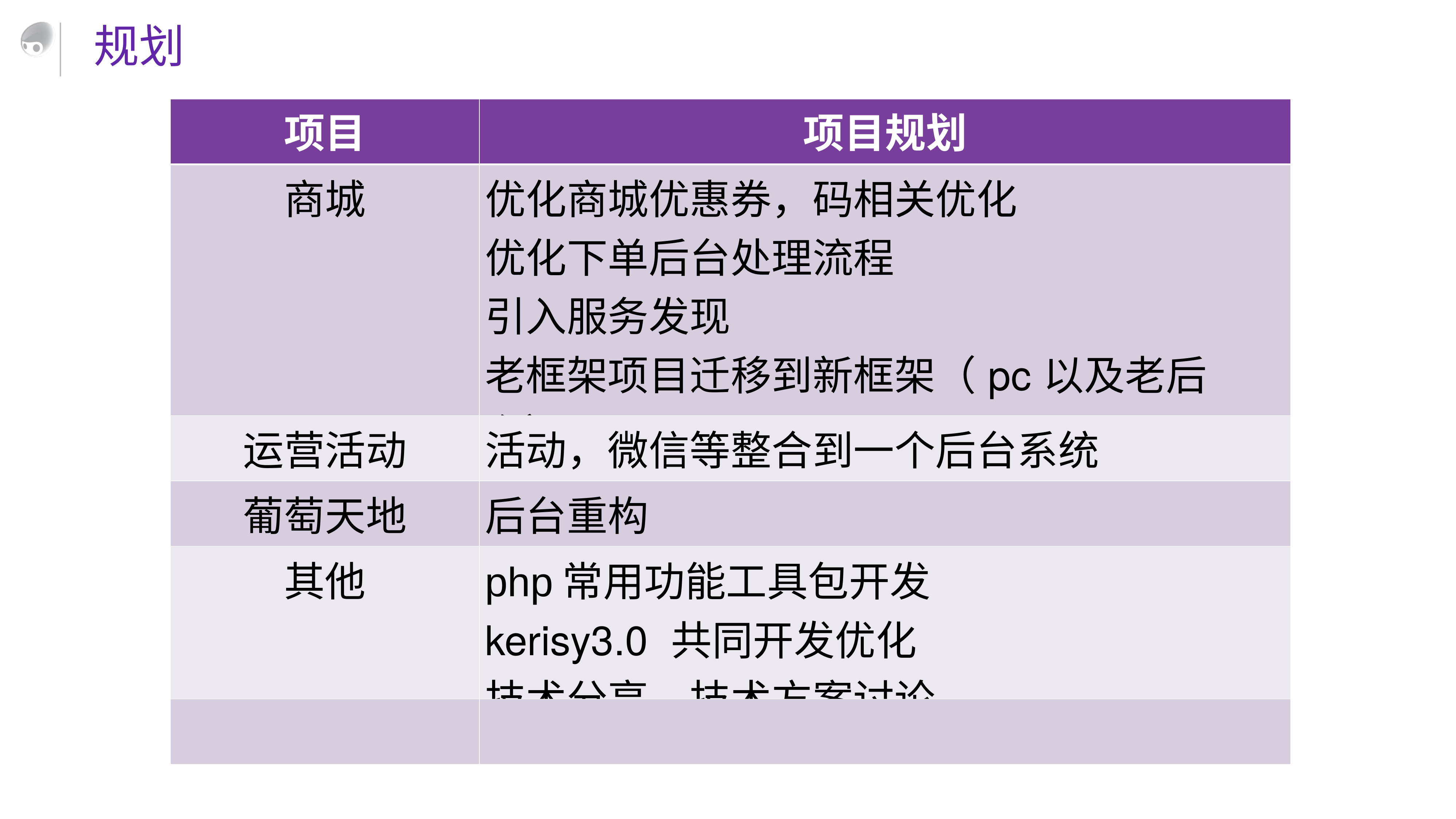

规划
| 项目 | 项目规划 |
| --- | --- |
| 商城 | 优化商城优惠券，码相关优化 优化下单后台处理流程 引入服务发现 老框架项目迁移到新框架（pc以及老后台） 新ERP系统接入 |
| 运营活动 | 活动，微信等整合到一个后台系统 |
| 葡萄天地 | 后台重构 |
| 其他 | php常用功能工具包开发 kerisy3.0 共同开发优化 技术分享，技术方案讨论 |
|  |  |